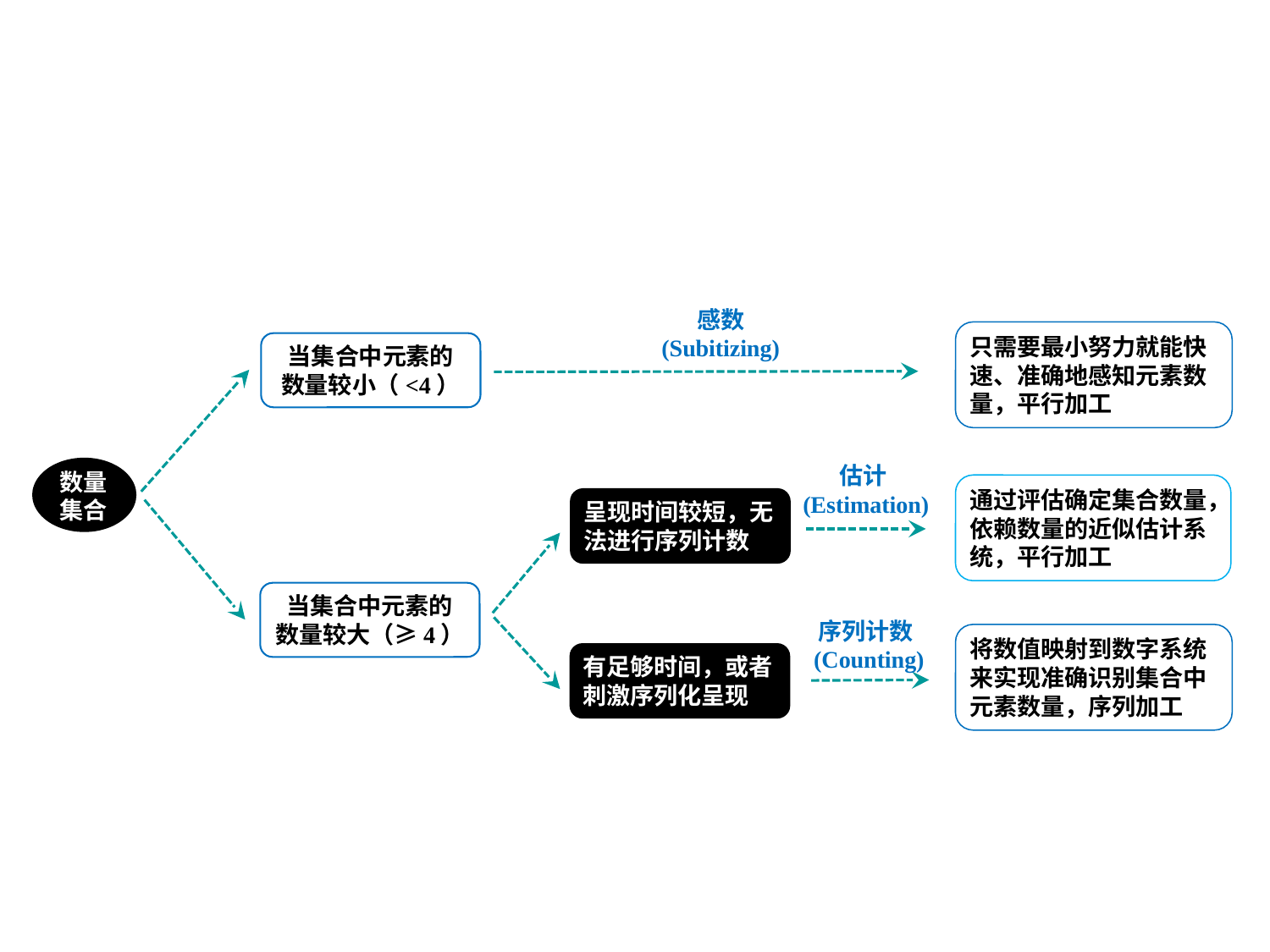

感数
(Subitizing)
估计(Estimation)

数量
集合
序列计数(Counting)
只需要最小努力就能快速、准确地感知元素数量，平行加工
当集合中元素的
数量较小（<4）

通过评估确定集合数量，依赖数量的近似估计系统，平行加工
呈现时间较短，无法进行序列计数
当集合中元素的
数量较大（≥4）
将数值映射到数字系统来实现准确识别集合中元素数量，序列加工
有足够时间，或者刺激序列化呈现